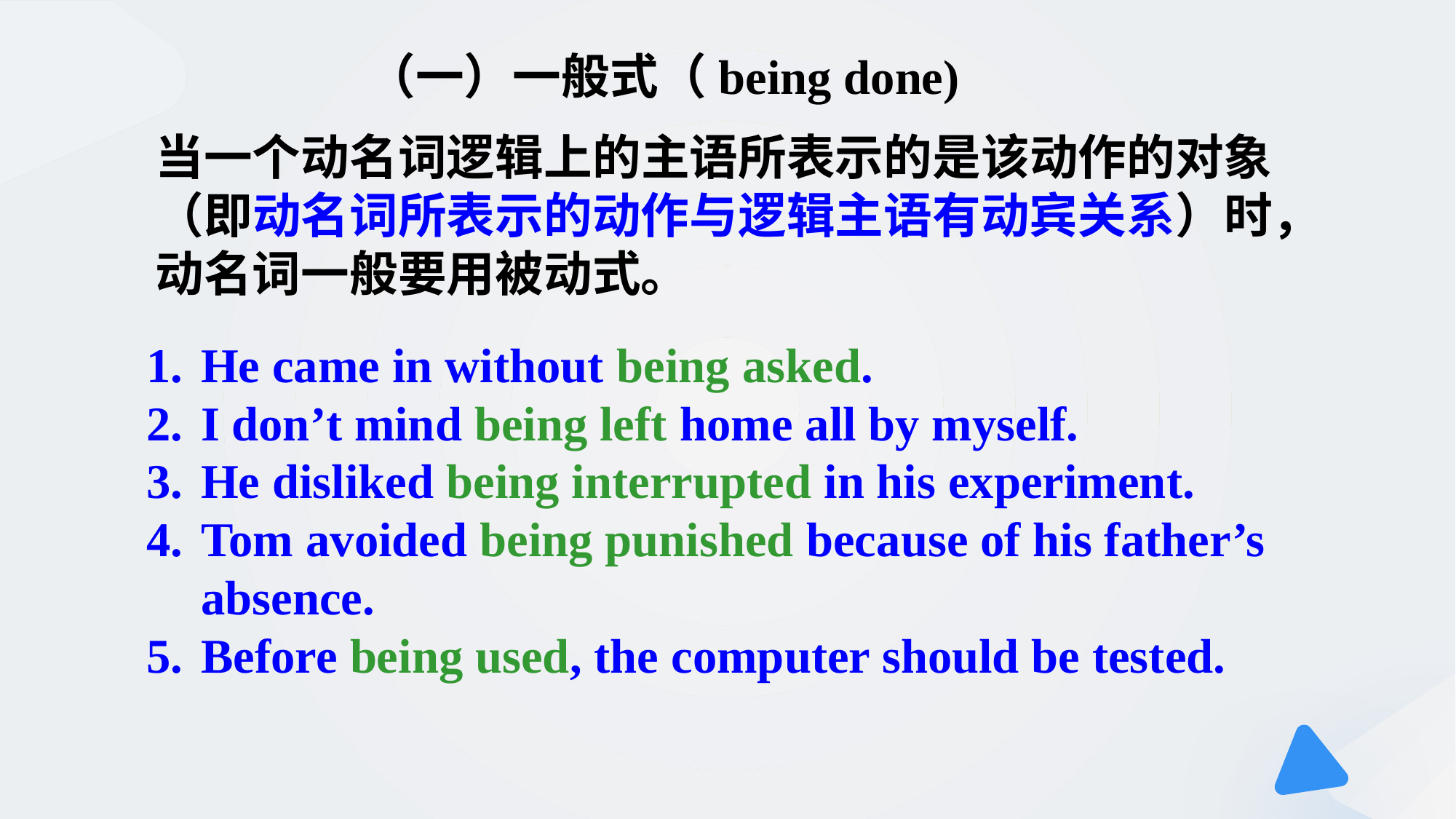

（一）一般式（being done)
当一个动名词逻辑上的主语所表示的是该动作的对象（即动名词所表示的动作与逻辑主语有动宾关系）时，动名词一般要用被动式。
He came in without being asked.
I don’t mind being left home all by myself.
He disliked being interrupted in his experiment.
Tom avoided being punished because of his father’s absence.
Before being used, the computer should be tested.